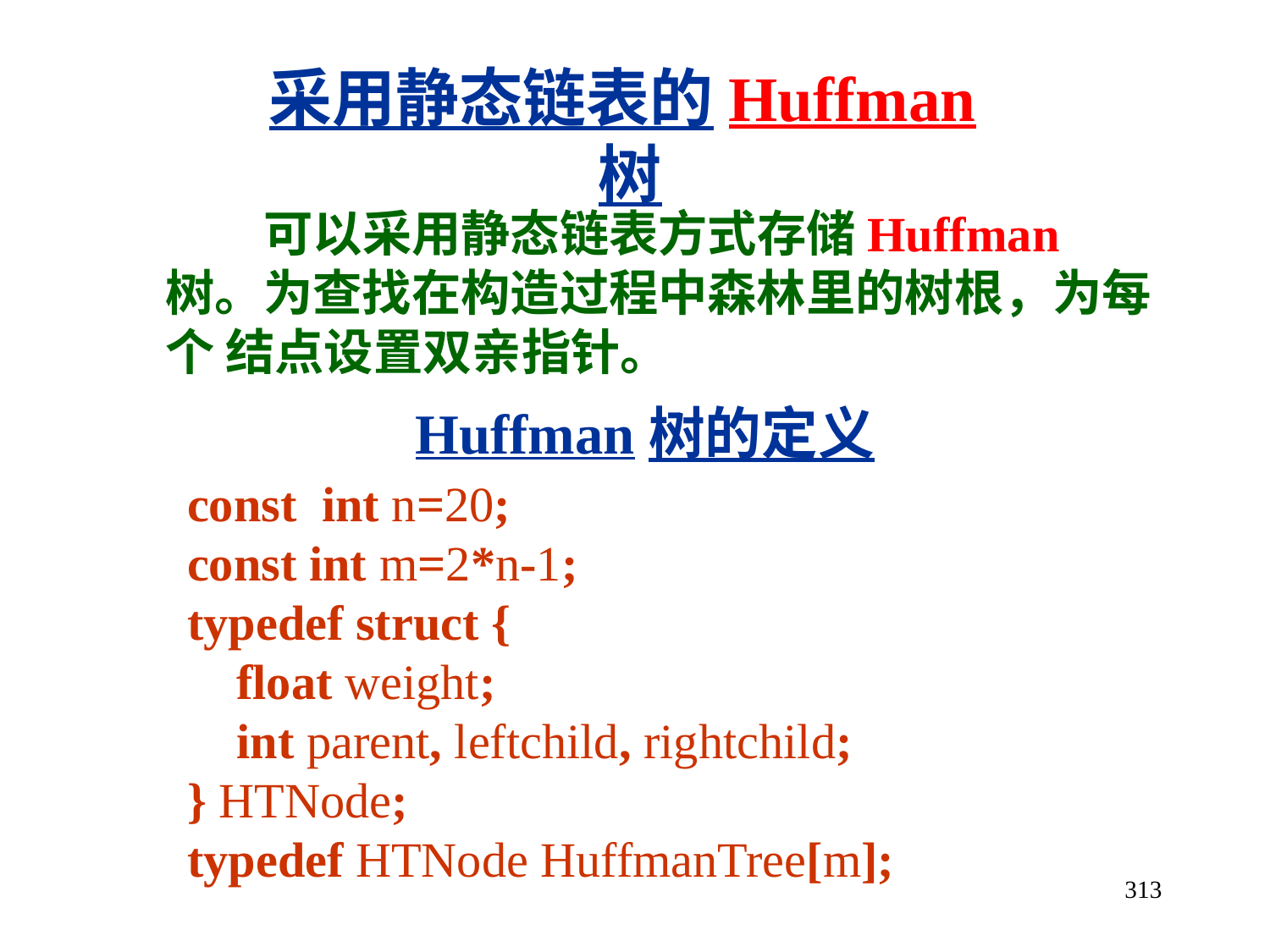

采用静态链表的Huffman树
            可以采用静态链表方式存储Huffman树。为查找在构造过程中森林里的树根，为每个 结点设置双亲指针。
Huffman树的定义
const  int n=20;
const int m=2*n-1;
typedef struct {
    float weight;
    int parent, leftchild, rightchild;
} HTNode;
typedef HTNode HuffmanTree[m];
313